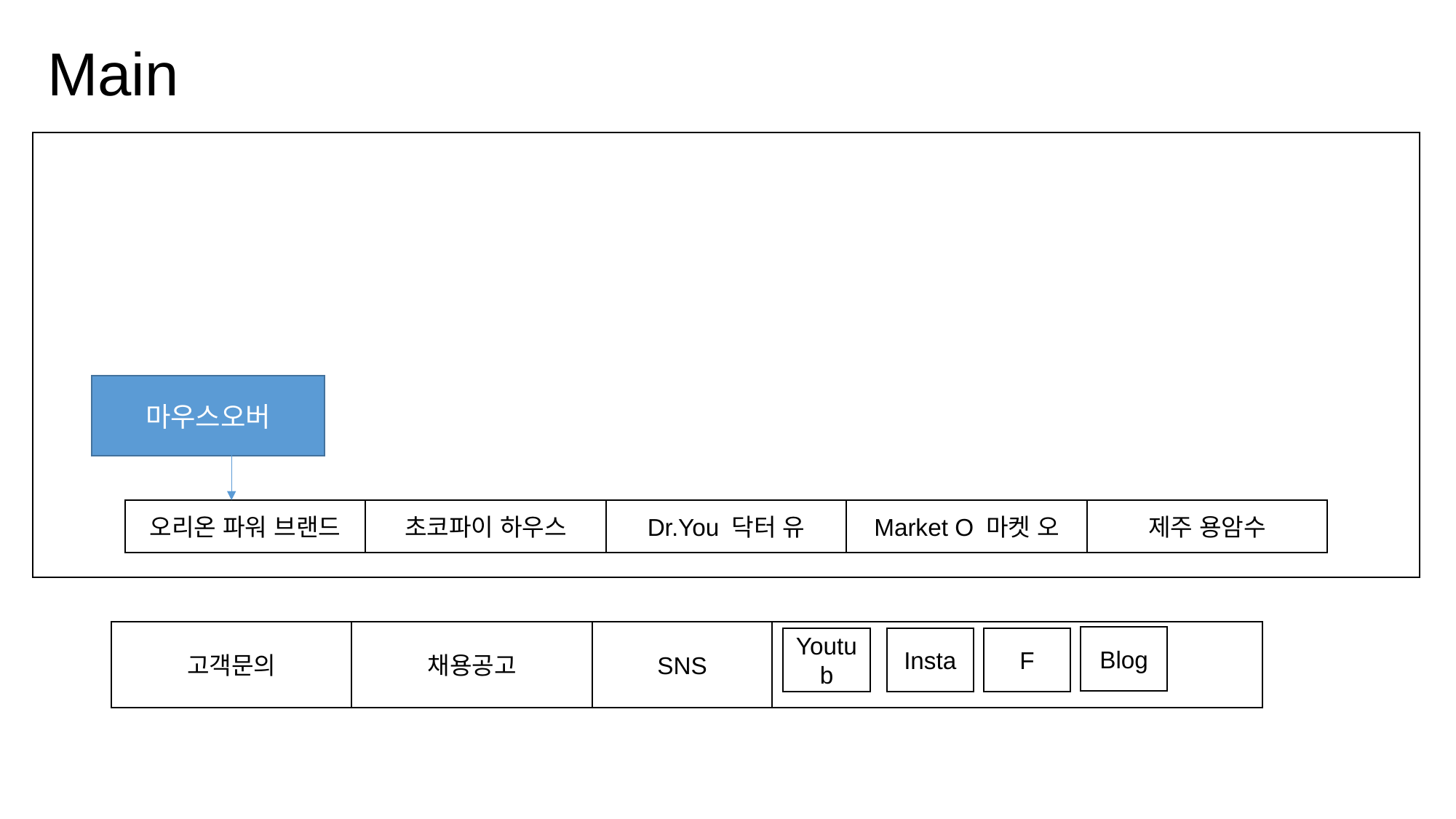

Main

마우스오버
오리온 파워 브랜드
초코파이 하우스
Dr.You 닥터 유
Market O 마켓 오
제주 용암수
SNS

고객문의
채용공고
Blog
Youtub
Insta
F